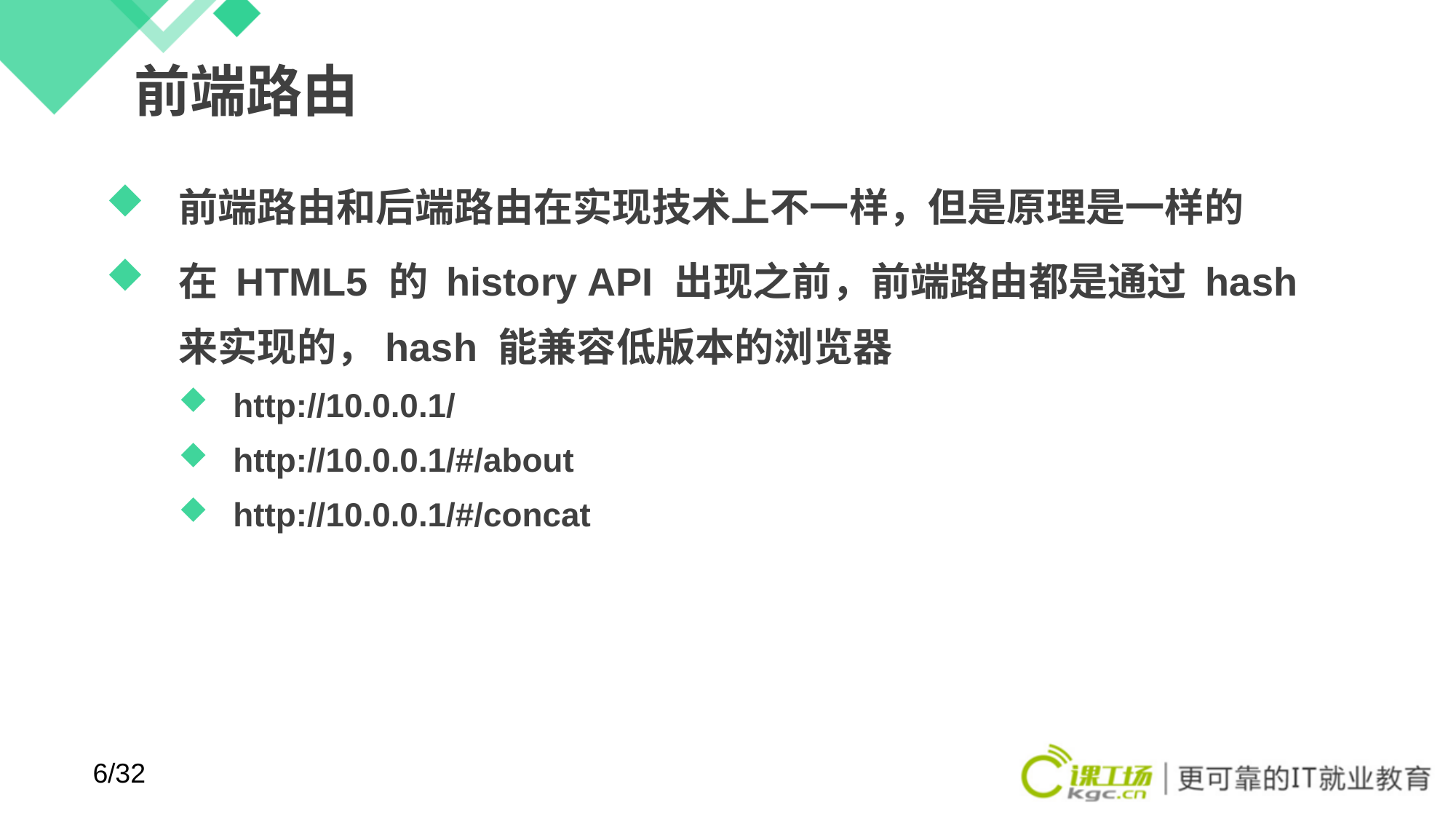

# 前端路由
前端路由和后端路由在实现技术上不一样，但是原理是一样的
在 HTML5 的 history API 出现之前，前端路由都是通过 hash 来实现的，hash 能兼容低版本的浏览器
http://10.0.0.1/
http://10.0.0.1/#/about
http://10.0.0.1/#/concat